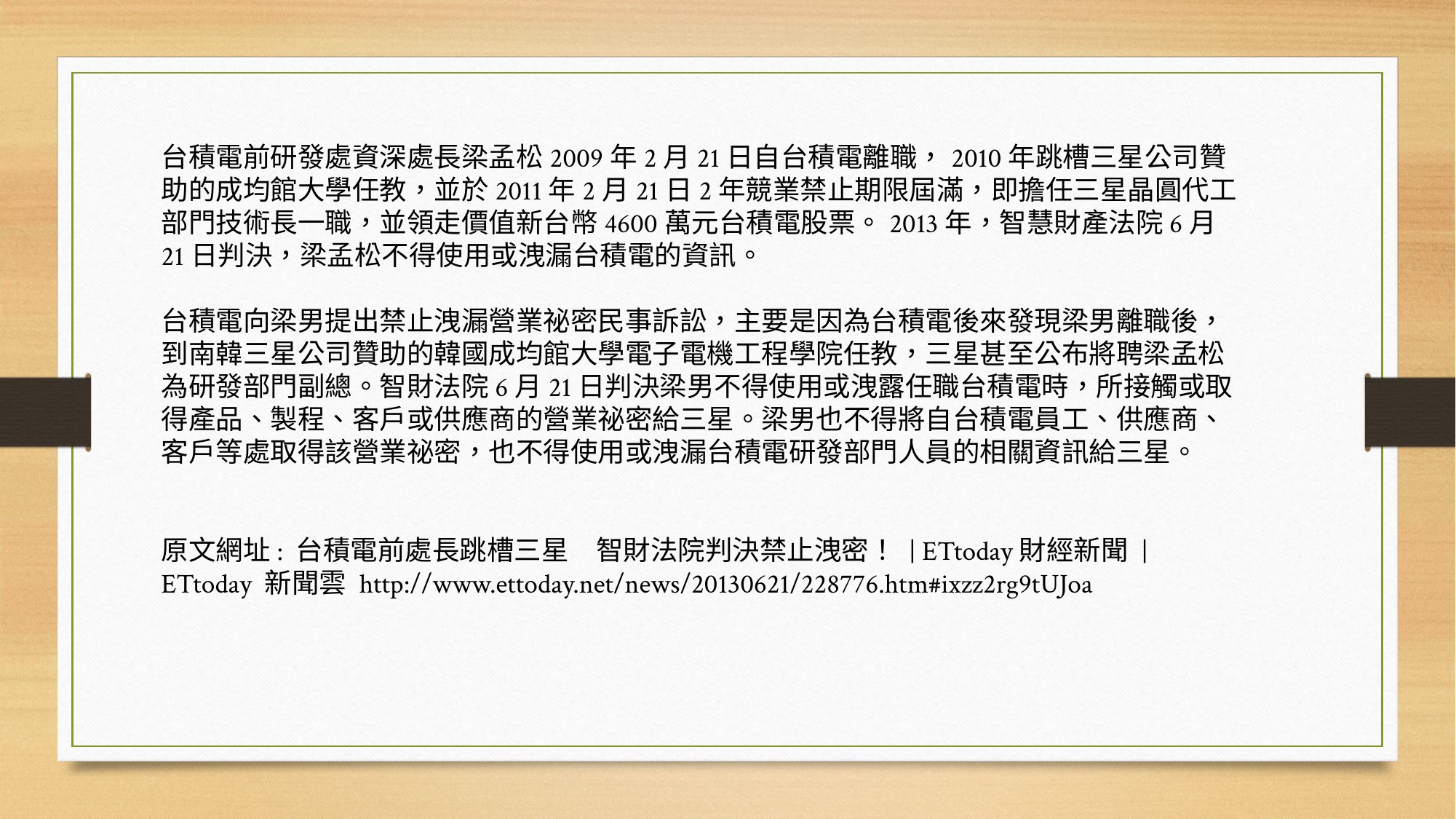

台積電前研發處資深處長梁孟松2009年2月21日自台積電離職，2010年跳槽三星公司贊助的成均館大學任教，並於2011年2月21日2年競業禁止期限屆滿，即擔任三星晶圓代工部門技術長一職，並領走價值新台幣4600萬元台積電股票。2013年，智慧財產法院6月21日判決，梁孟松不得使用或洩漏台積電的資訊。

台積電向梁男提出禁止洩漏營業祕密民事訴訟，主要是因為台積電後來發現梁男離職後，到南韓三星公司贊助的韓國成均館大學電子電機工程學院任教，三星甚至公布將聘梁孟松為研發部門副總。智財法院6月21日判決梁男不得使用或洩露任職台積電時，所接觸或取得產品、製程、客戶或供應商的營業祕密給三星。梁男也不得將自台積電員工、供應商、客戶等處取得該營業祕密，也不得使用或洩漏台積電研發部門人員的相關資訊給三星。

原文網址: 台積電前處長跳槽三星　智財法院判決禁止洩密！ | ETtoday財經新聞 | ETtoday 新聞雲 http://www.ettoday.net/news/20130621/228776.htm#ixzz2rg9tUJoa